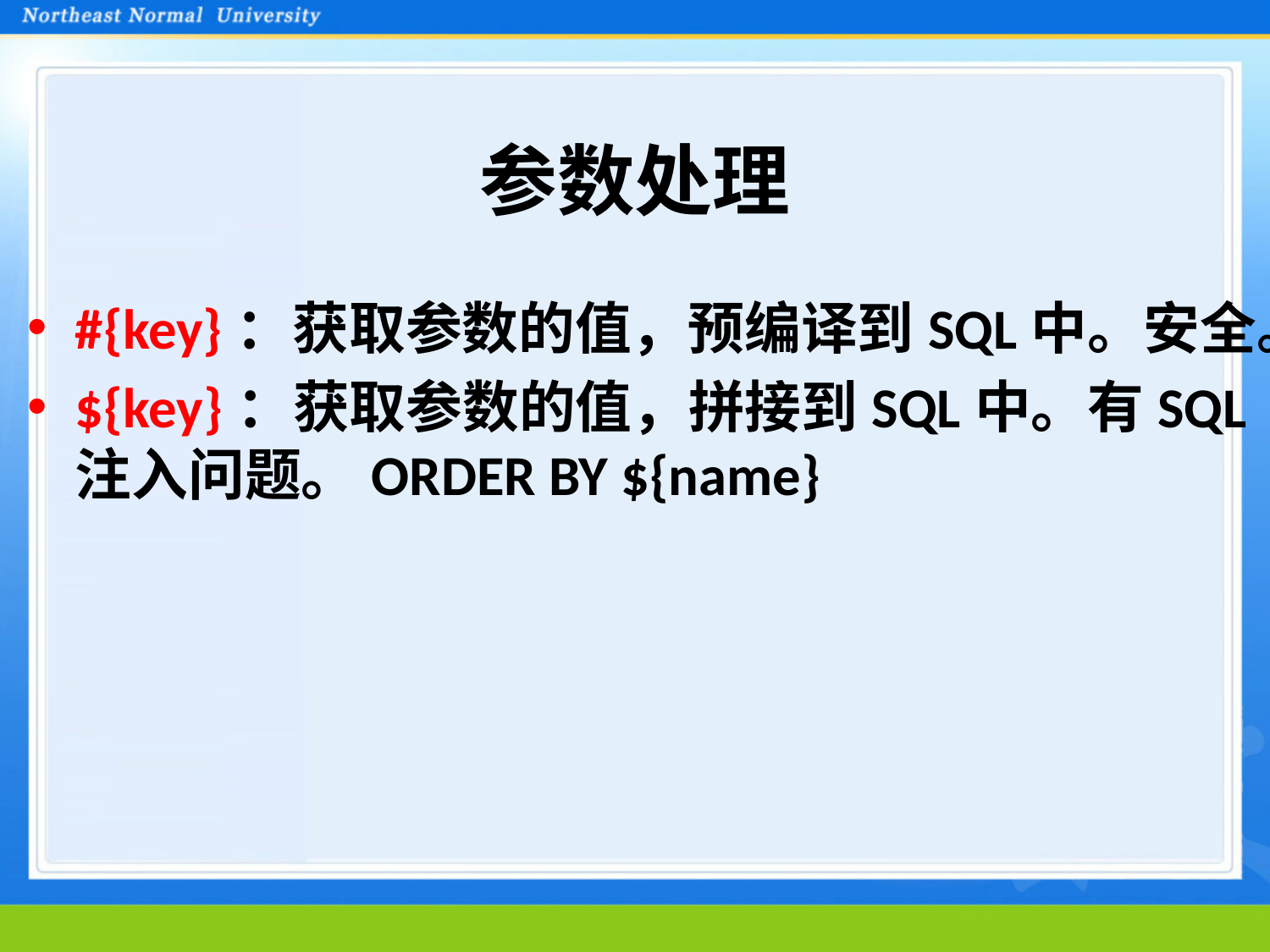

# 参数处理
#{key}：获取参数的值，预编译到SQL中。安全。
${key}：获取参数的值，拼接到SQL中。有SQL注入问题。ORDER BY ${name}